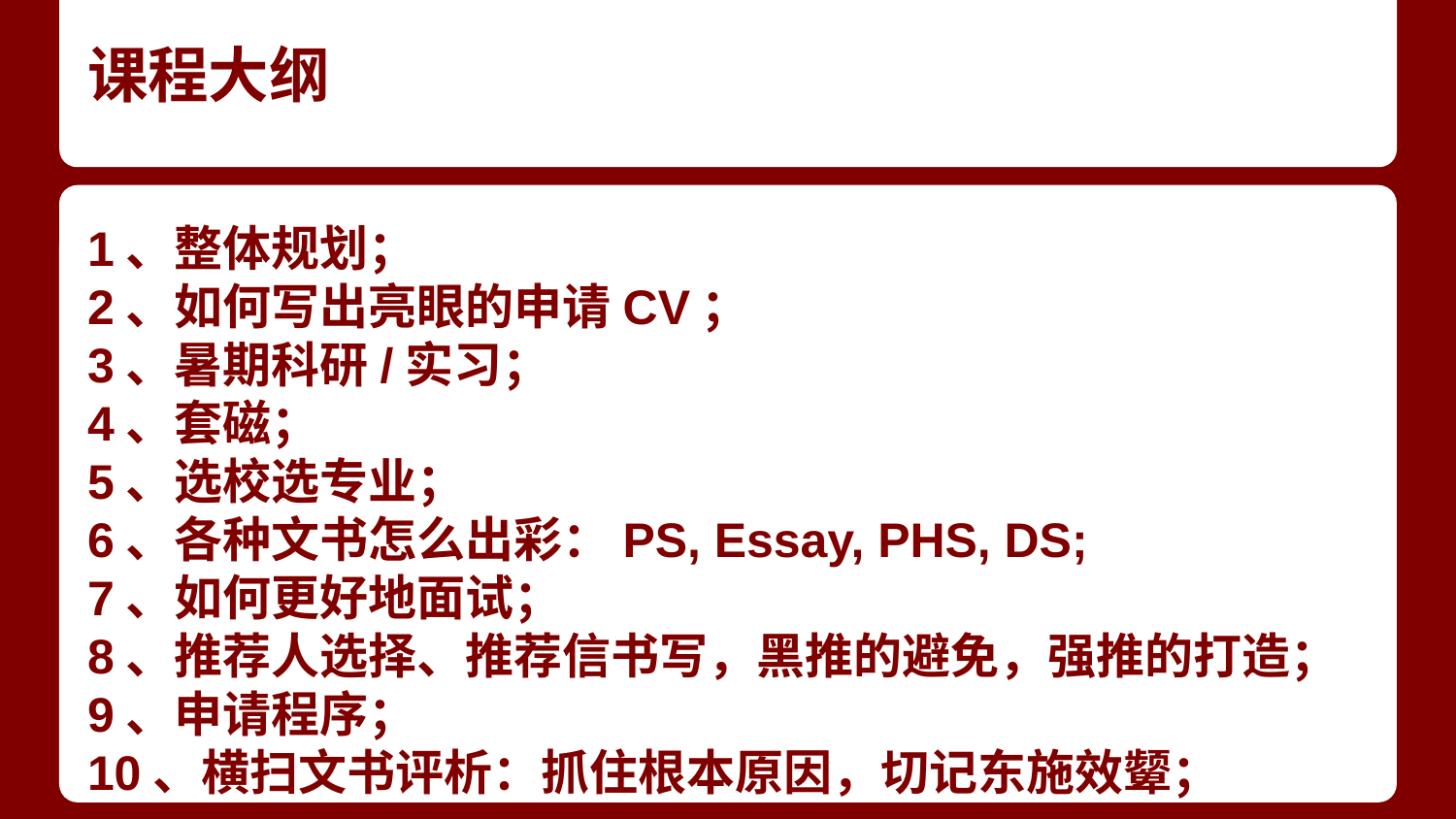

# 课程大纲
1、整体规划；
2、如何写出亮眼的申请CV；
3、暑期科研/实习；
4、套磁；
5、选校选专业；
6、各种文书怎么出彩：PS, Essay, PHS, DS;
7、如何更好地面试；
8、推荐人选择、推荐信书写，黑推的避免，强推的打造；
9、申请程序；
10、横扫文书评析：抓住根本原因，切记东施效颦；